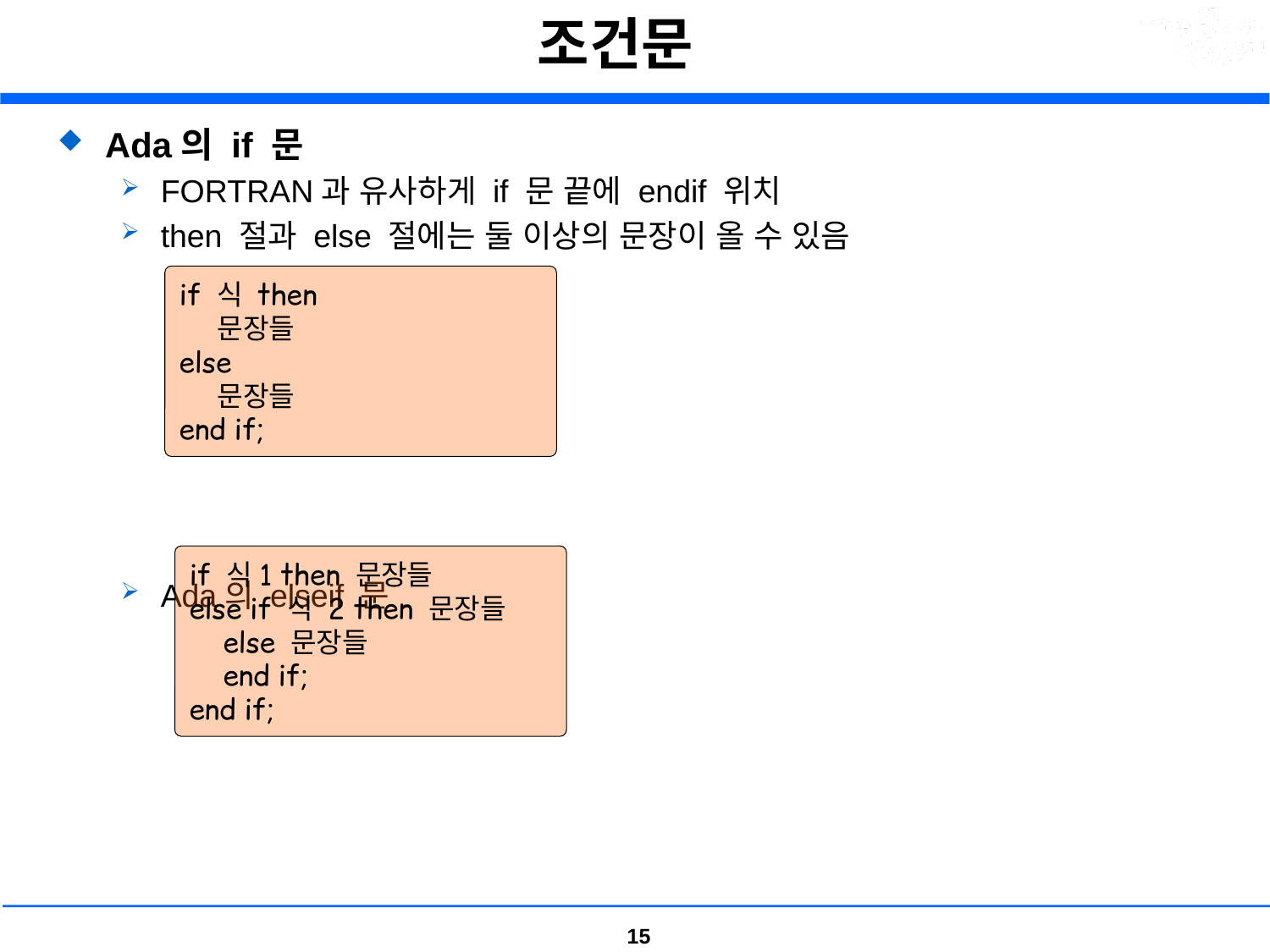

# 조건문
Ada의 if 문
FORTRAN과 유사하게 if 문 끝에 endif 위치
then 절과 else 절에는 둘 이상의 문장이 올 수 있음

Ada의 elseif 문

if 식 then
    문장들
else
    문장들
end if;
if 식1 then 문장들
else if 식 2 then 문장들
    else 문장들
    end if;
end if;